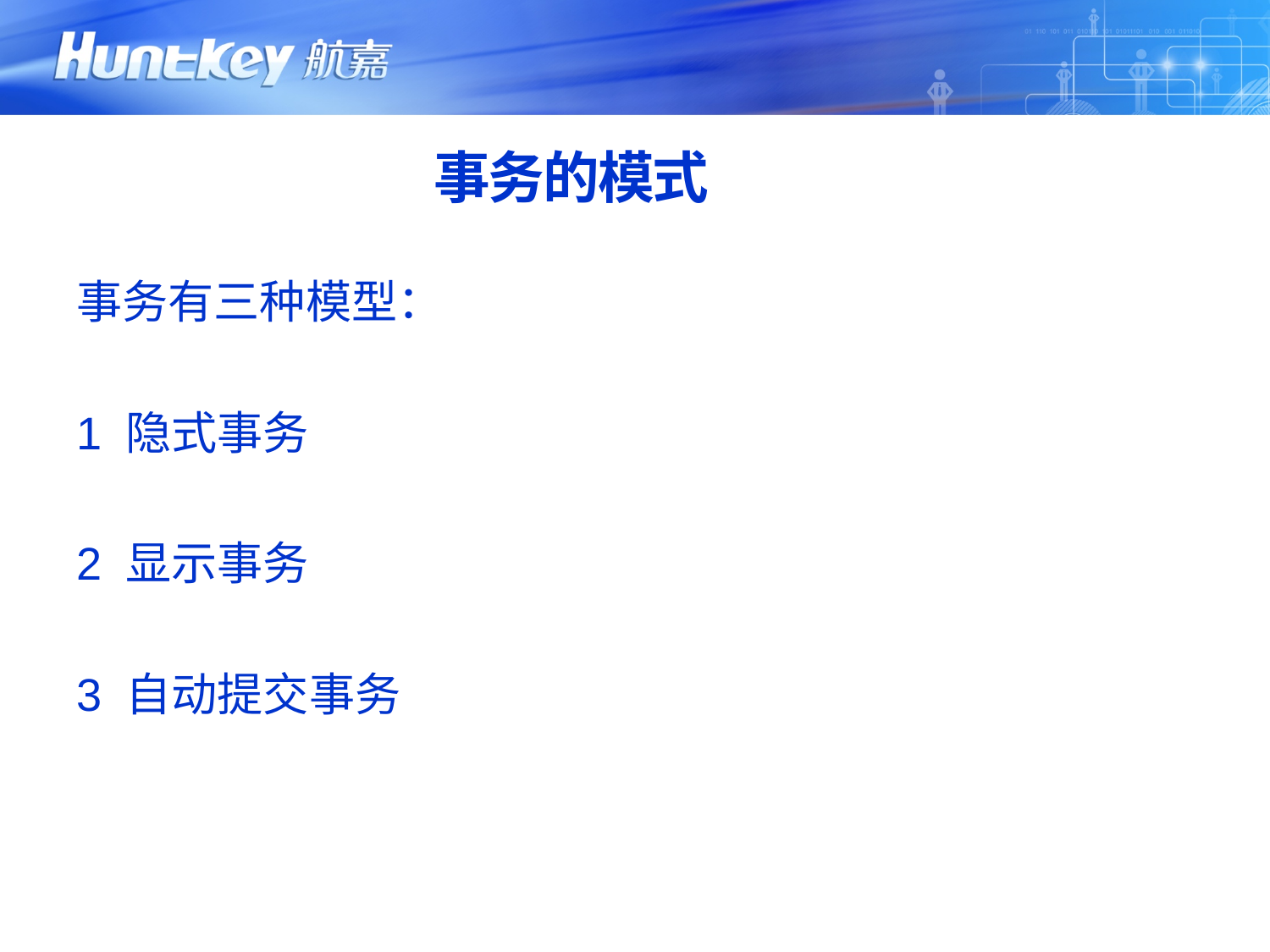

# 事务的模式
事务有三种模型：

1 隐式事务

2 显示事务

3 自动提交事务